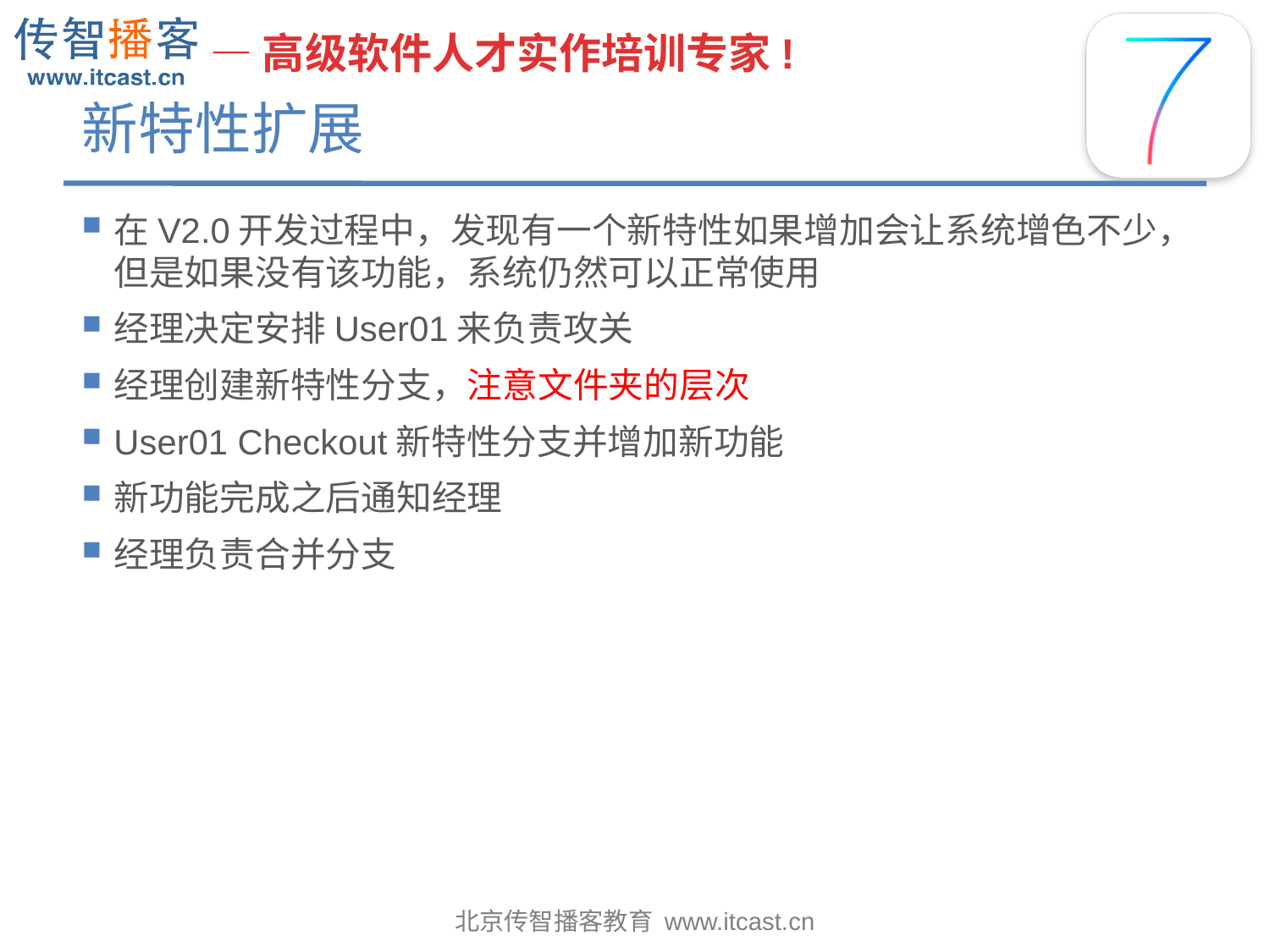

# 新特性扩展
在V2.0开发过程中，发现有一个新特性如果增加会让系统增色不少，但是如果没有该功能，系统仍然可以正常使用
经理决定安排User01来负责攻关
经理创建新特性分支，注意文件夹的层次
User01 Checkout新特性分支并增加新功能
新功能完成之后通知经理
经理负责合并分支